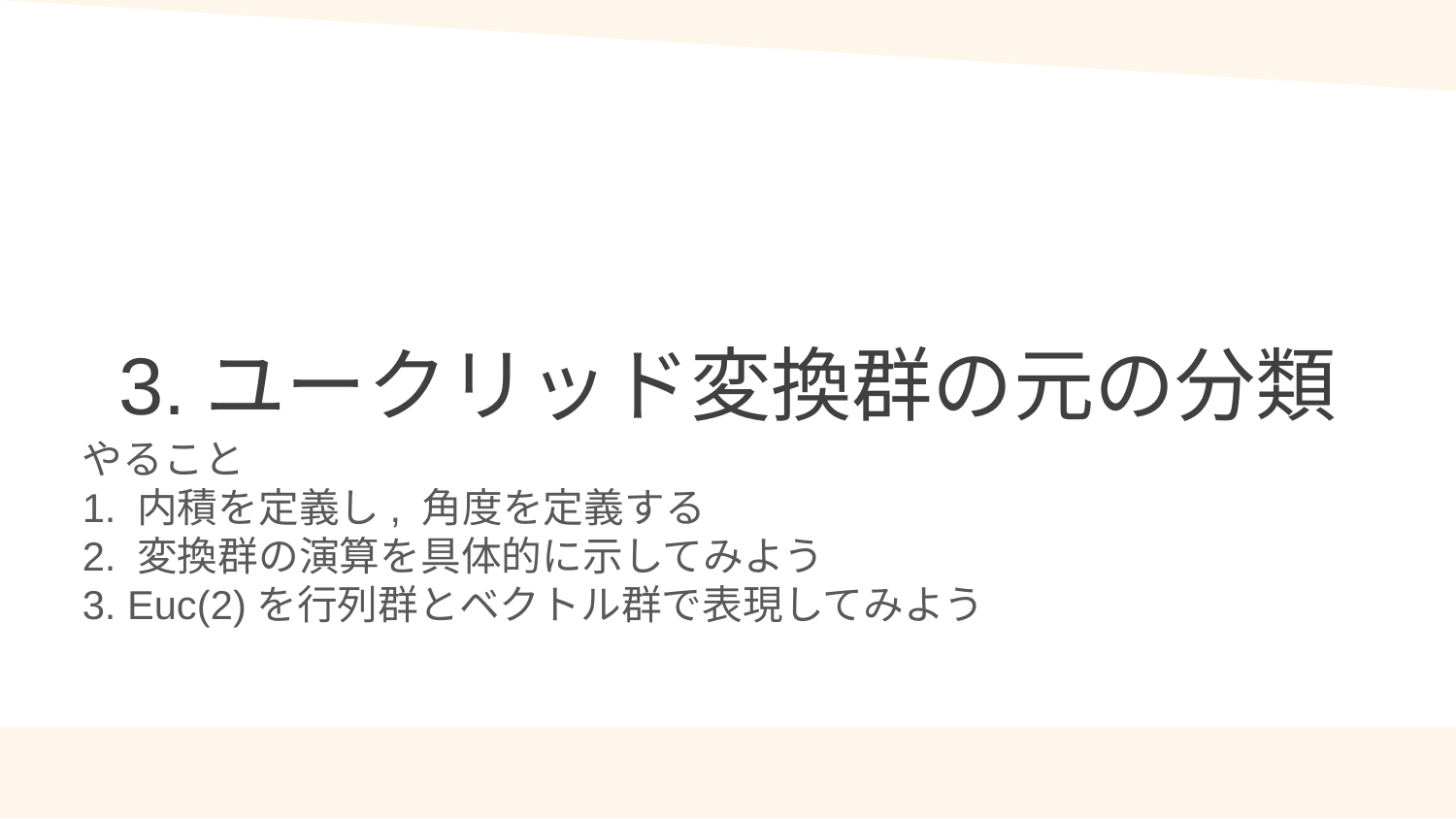

# 3.ユークリッド変換群の元の分類
やること
1. 内積を定義し, 角度を定義する
2. 変換群の演算を具体的に示してみよう
3. Euc(2)を行列群とベクトル群で表現してみよう